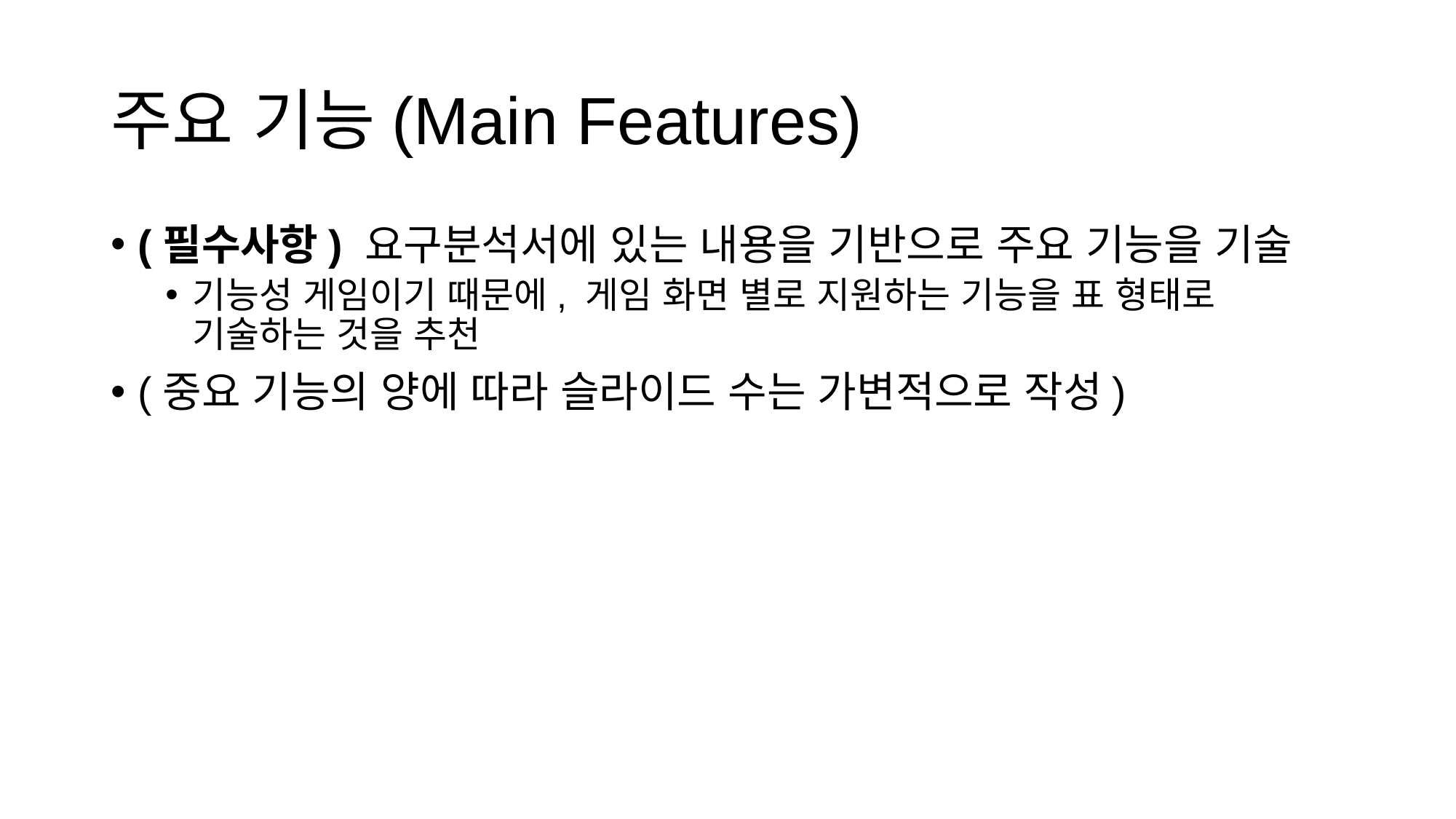

# 주요 기능(Main Features)
(필수사항) 요구분석서에 있는 내용을 기반으로 주요 기능을 기술
기능성 게임이기 때문에, 게임 화면 별로 지원하는 기능을 표 형태로 기술하는 것을 추천
(중요 기능의 양에 따라 슬라이드 수는 가변적으로 작성)